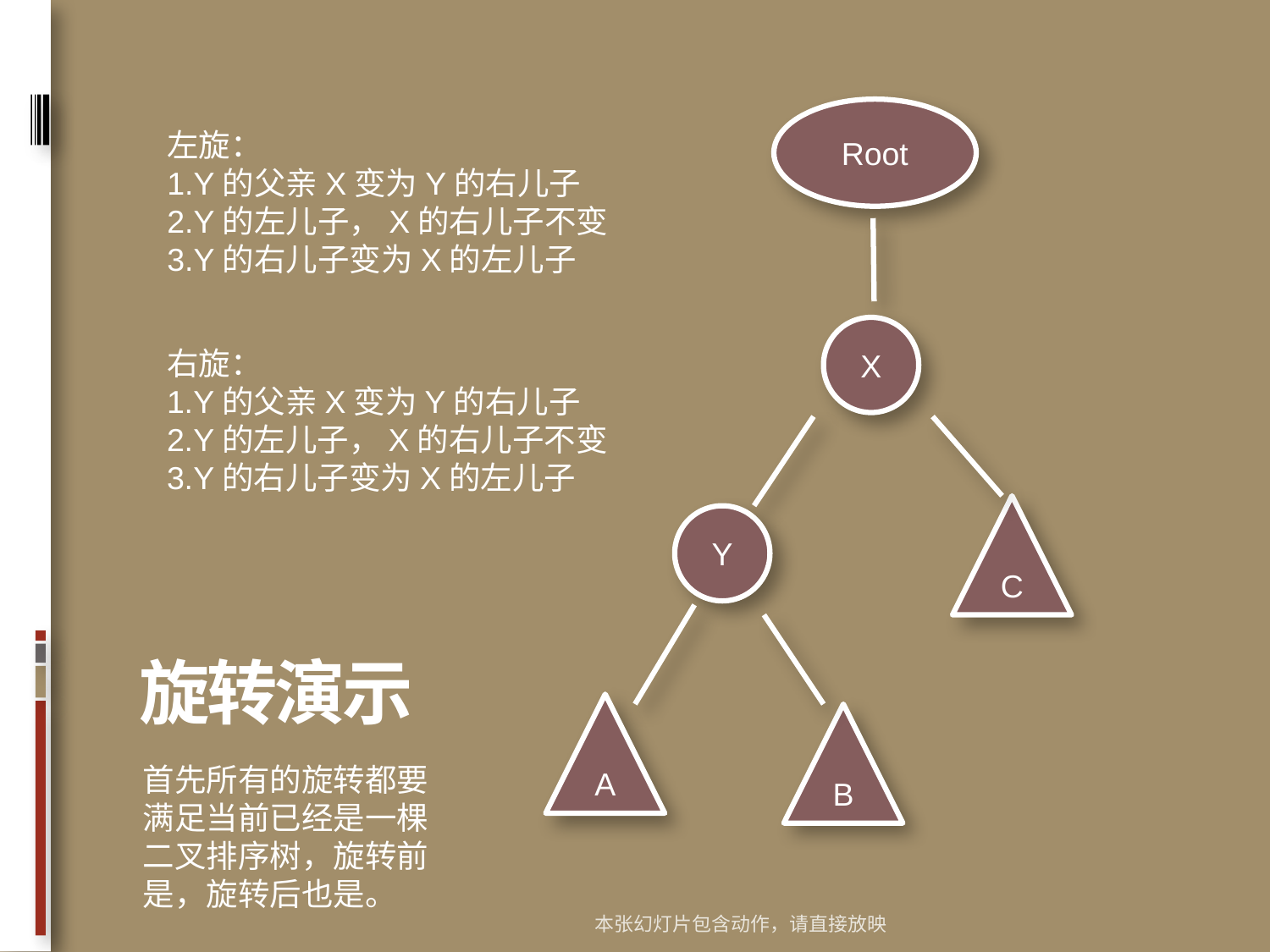

Root
左旋：
1.Y的父亲X变为Y的右儿子
2.Y的左儿子，X的右儿子不变
3.Y的右儿子变为X的左儿子
X
右旋：
1.Y的父亲X变为Y的右儿子
2.Y的左儿子，X的右儿子不变
3.Y的右儿子变为X的左儿子

# 旋转演示
C
Y
A
B
首先所有的旋转都要
满足当前已经是一棵
二叉排序树，旋转前
是，旋转后也是。
本张幻灯片包含动作，请直接放映